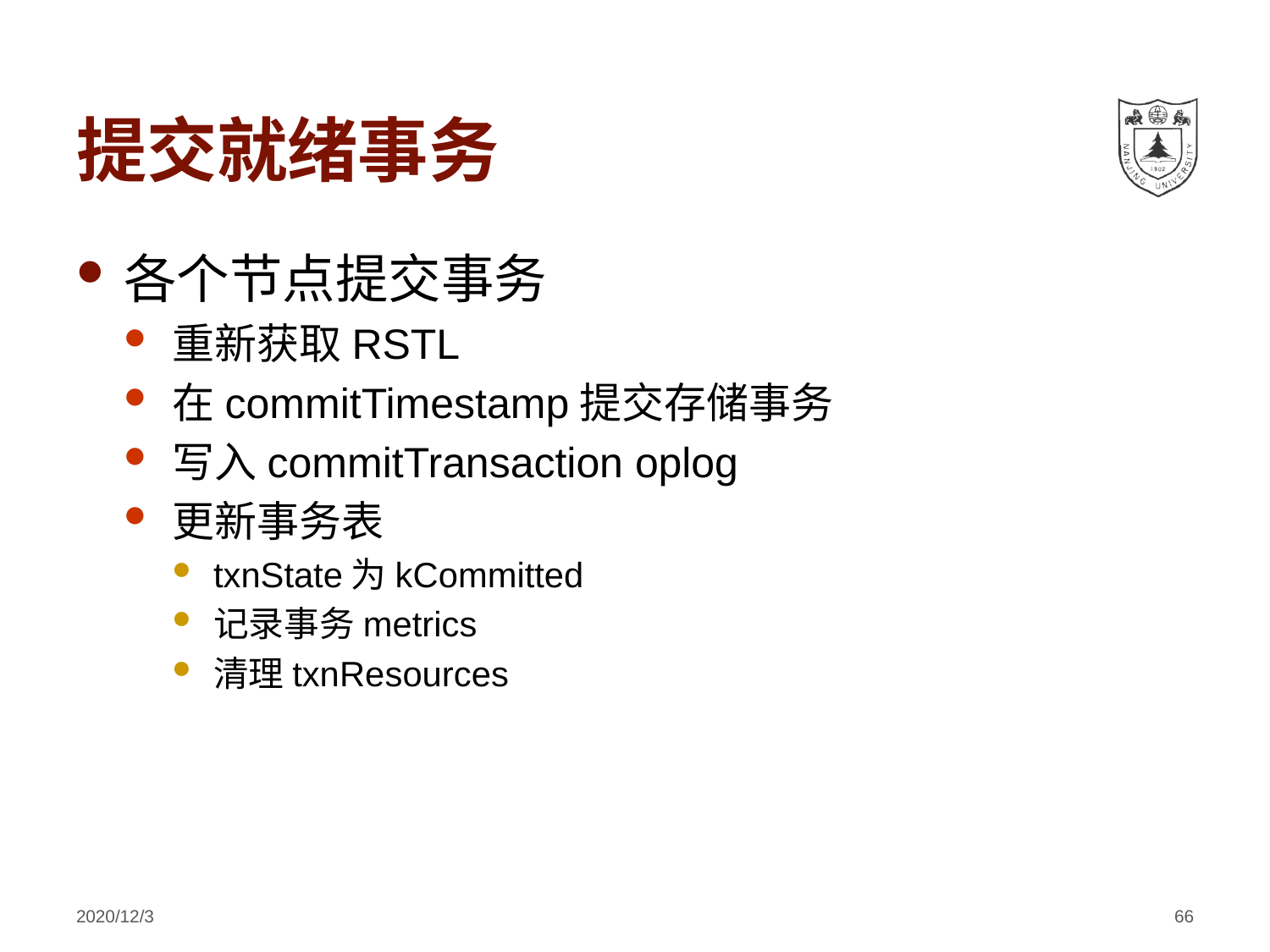

# 提交就绪事务
各个节点提交事务
重新获取RSTL
在commitTimestamp提交存储事务
写入commitTransaction oplog
更新事务表
txnState为kCommitted
记录事务metrics
清理txnResources

2020/12/3

66